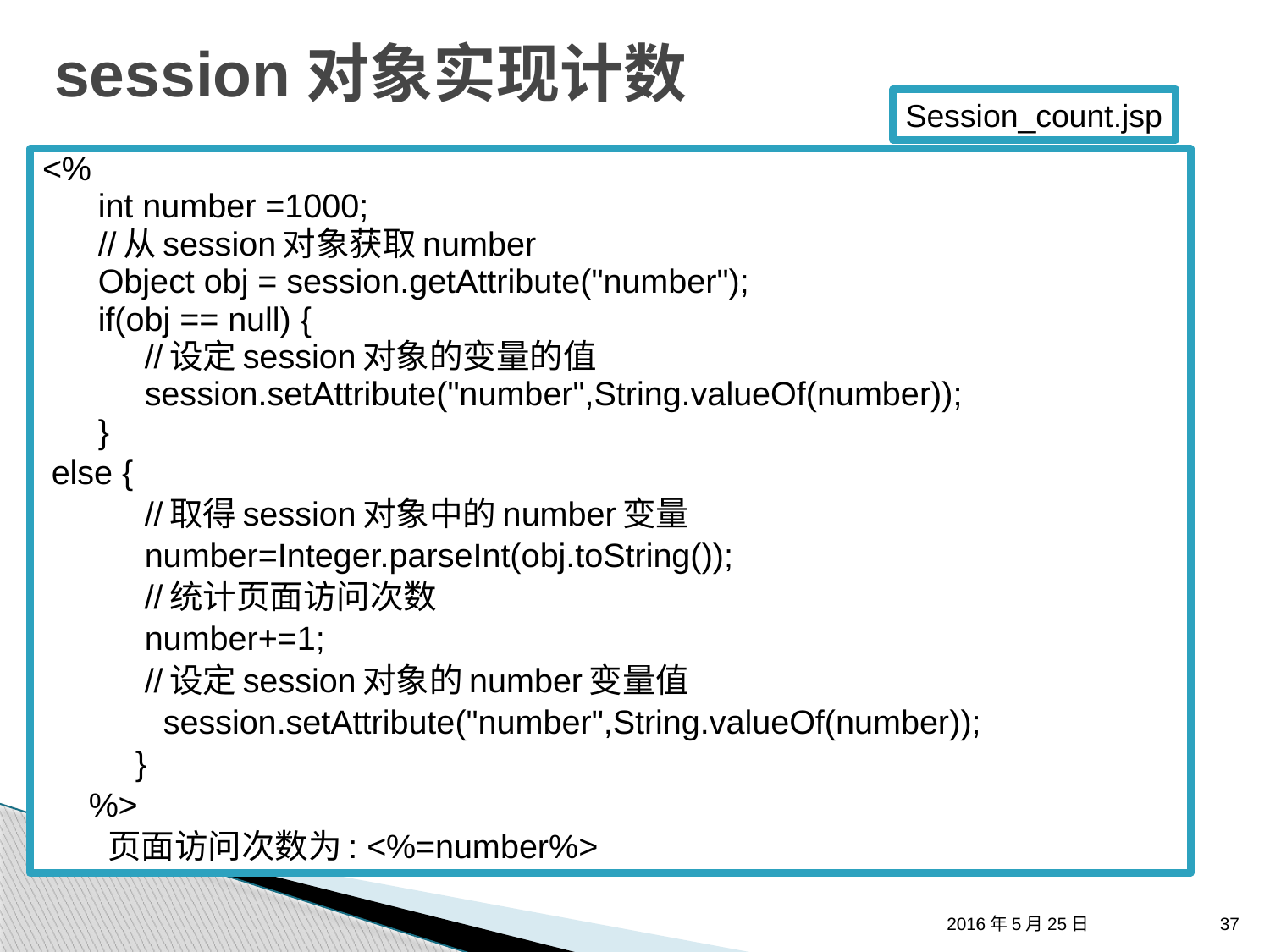

# session对象实现计数
Session_count.jsp
<%
      int number =1000;
      //从session对象获取number
      Object obj = session.getAttribute("number");
      if(obj == null) {
           //设定session对象的变量的值
           session.setAttribute("number",String.valueOf(number));
      }
 else {
           //取得session对象中的number变量
           number=Integer.parseInt(obj.toString());
           //统计页面访问次数
           number+=1;
           //设定session对象的number变量值
             session.setAttribute("number",String.valueOf(number));
          }
     %>
        页面访问次数为: <%=number%>

2016年5月25日
37